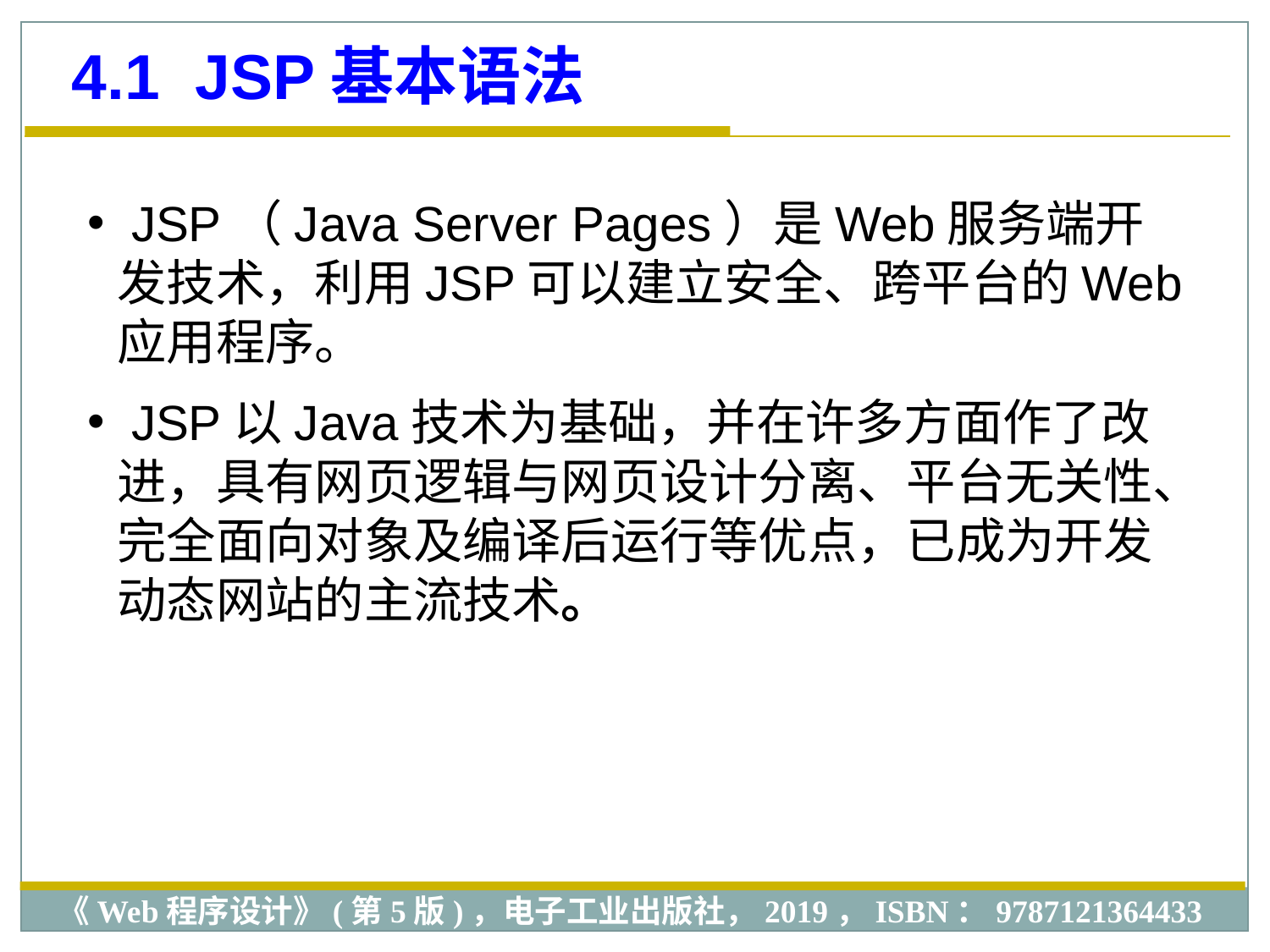

4.1  JSP基本语法
 JSP（Java Server Pages）是Web服务端开发技术，利用JSP可以建立安全、跨平台的Web应用程序。
 JSP以Java技术为基础，并在许多方面作了改进，具有网页逻辑与网页设计分离、平台无关性、完全面向对象及编译后运行等优点，已成为开发动态网站的主流技术。